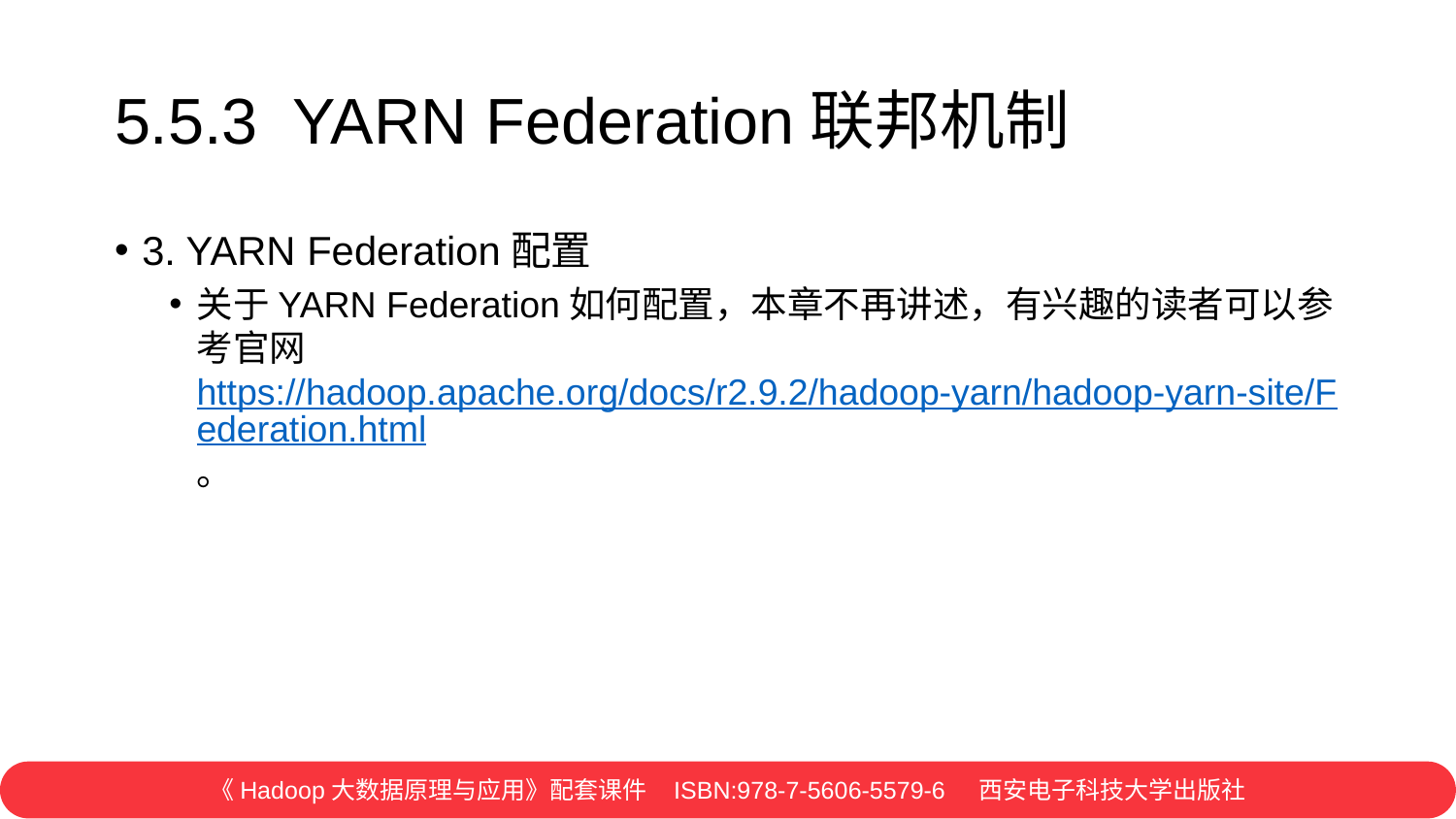

# 5.5.3  YARN Federation联邦机制
3. YARN Federation配置
关于YARN Federation如何配置，本章不再讲述，有兴趣的读者可以参考官网https://hadoop.apache.org/docs/r2.9.2/hadoop-yarn/hadoop-yarn-site/Federation.html。